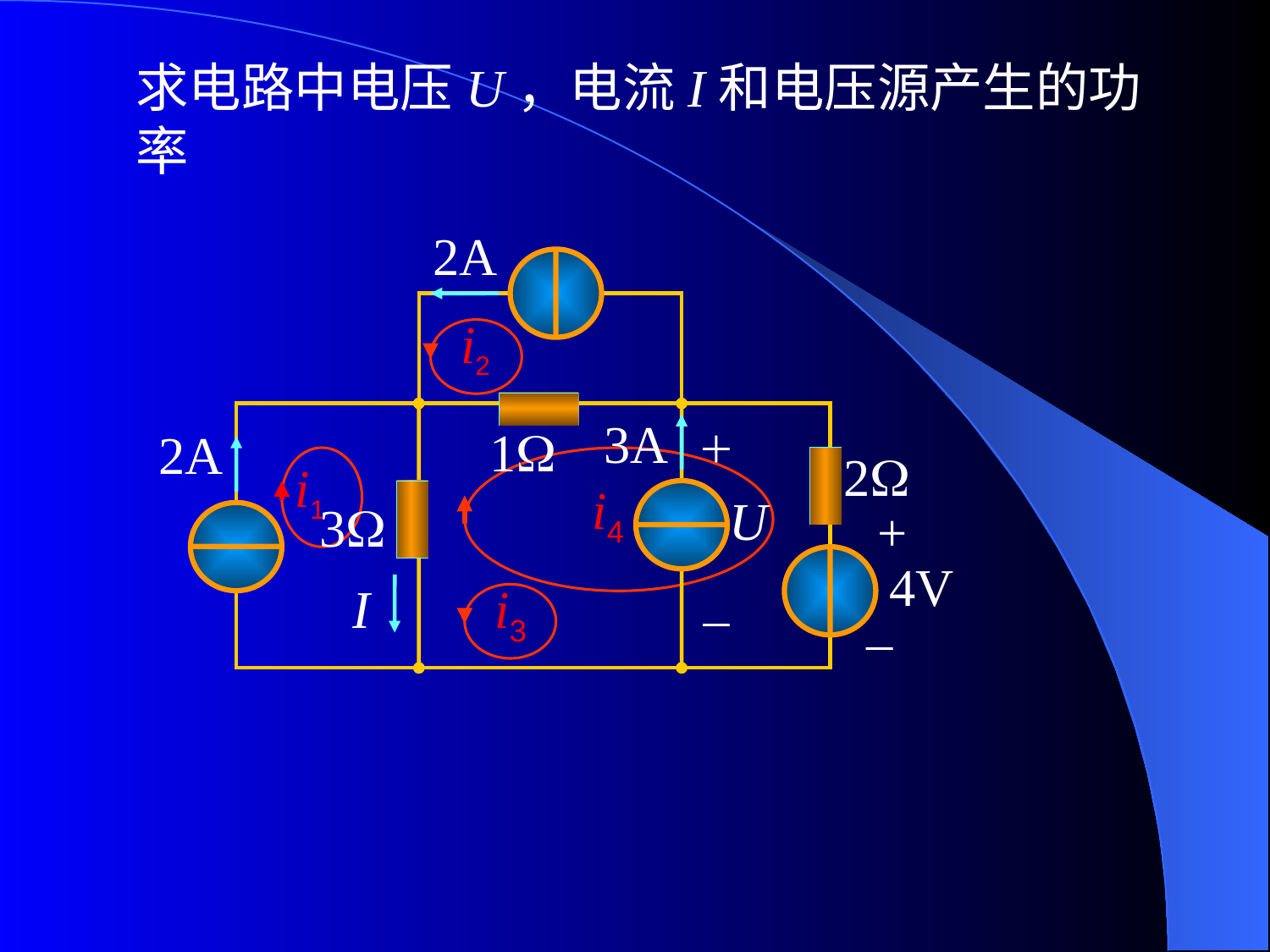

求电路中电压U，电流I和电压源产生的功率
2A

3A

1Ω
2A

＋

2Ω

U
3Ω
+

4V
I

－
–
i2

i1

i4
i3